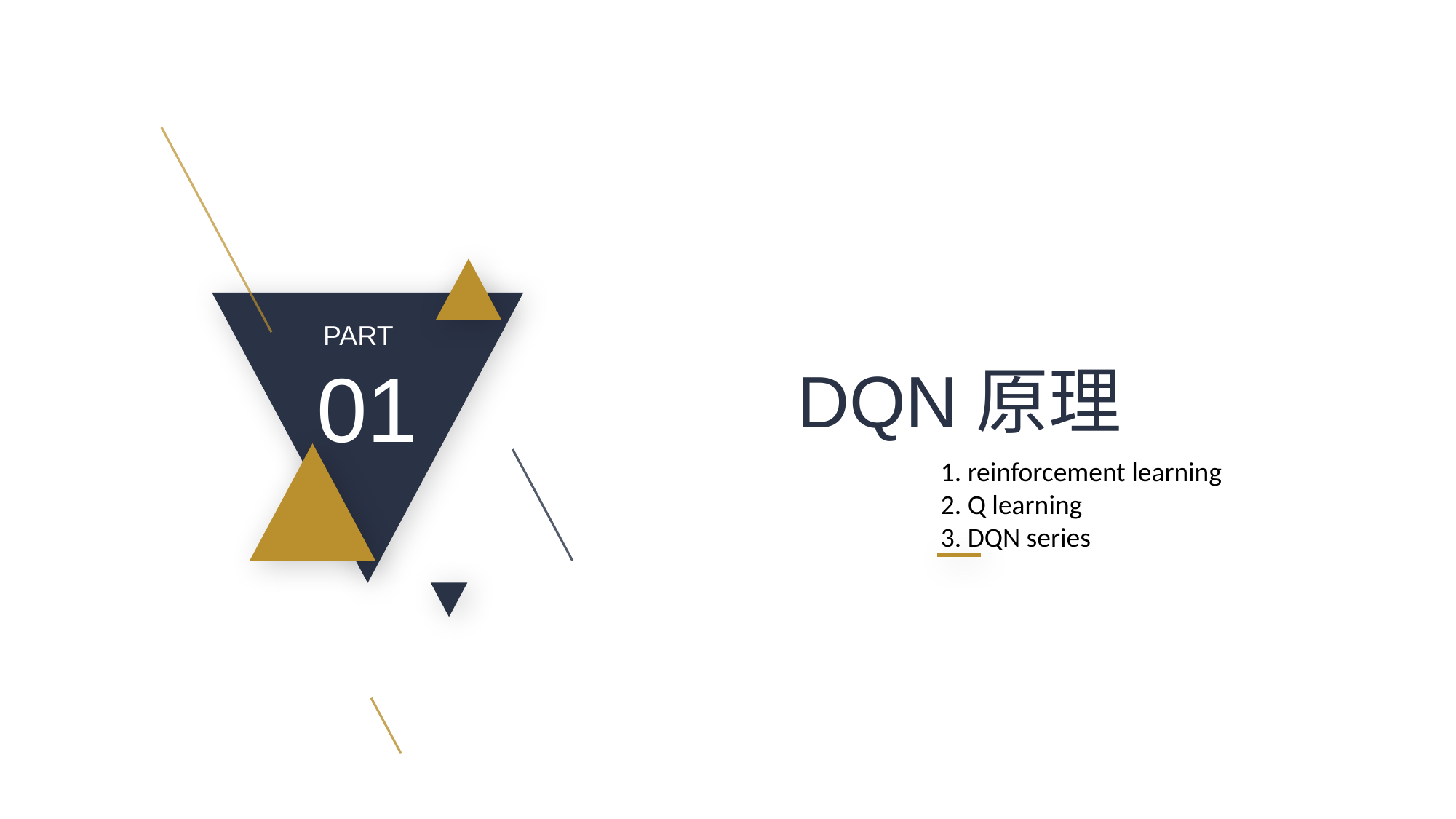

PART
01
DQN原理

1. reinforcement learning
2. Q learning
3. DQN series